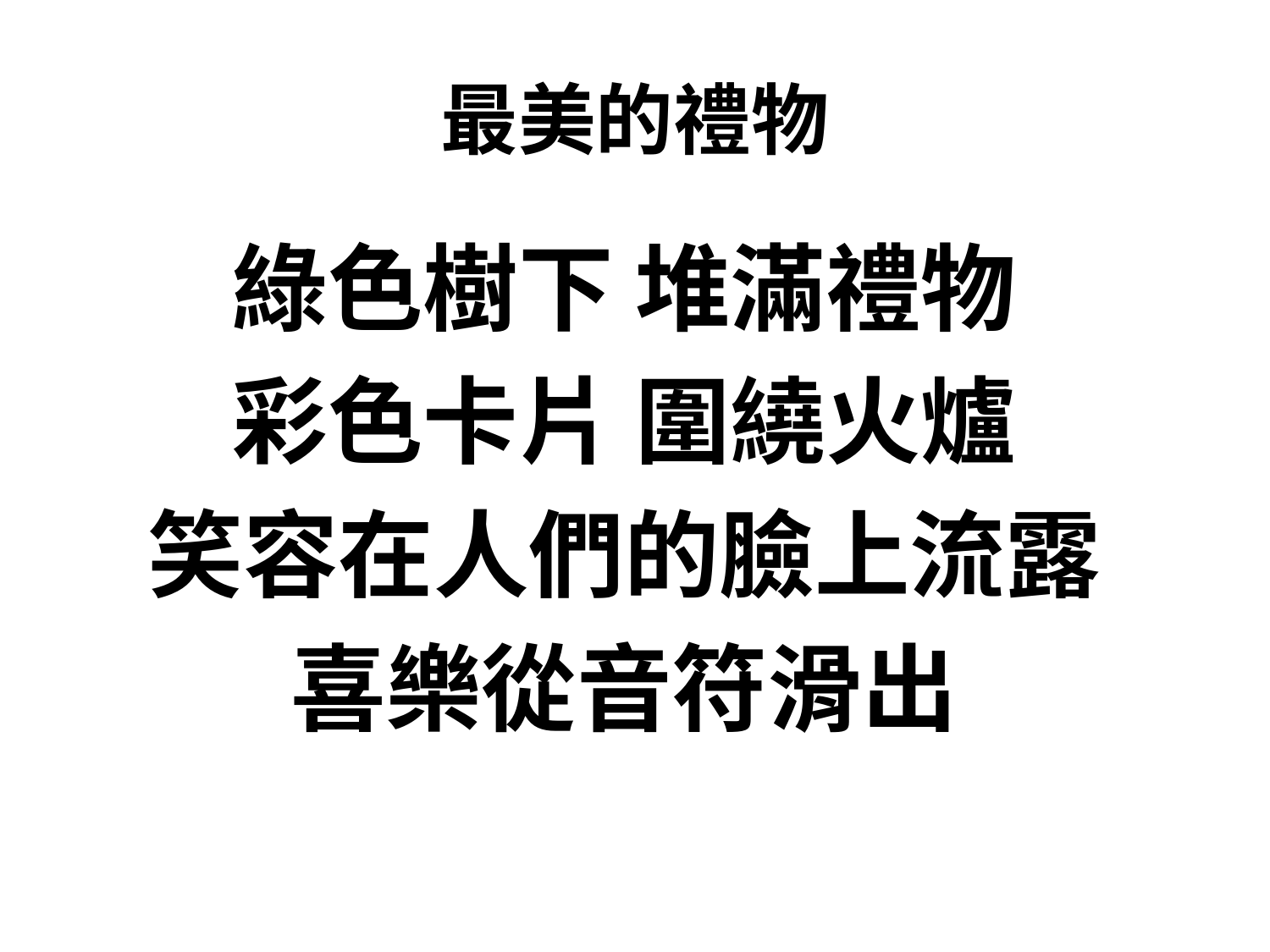

# 最美的禮物
綠色樹下 堆滿禮物
彩色卡片 圍繞火爐
笑容在人們的臉上流露
喜樂從音符滑出